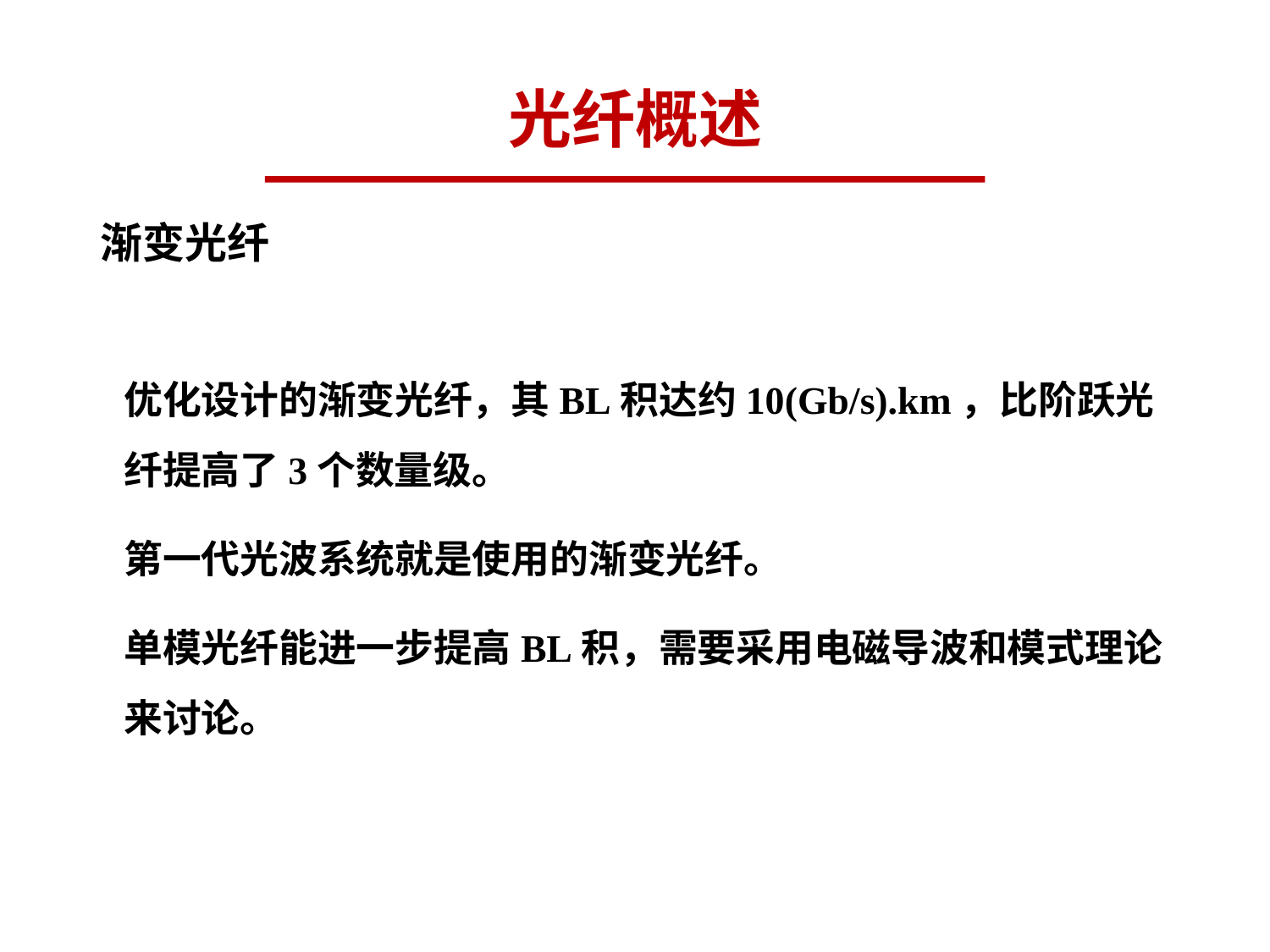

# 光纤概述

渐变光纤
优化设计的渐变光纤，其BL积达约10(Gb/s).km，比阶跃光纤提高了3个数量级。
第一代光波系统就是使用的渐变光纤。
单模光纤能进一步提高BL积，需要采用电磁导波和模式理论来讨论。